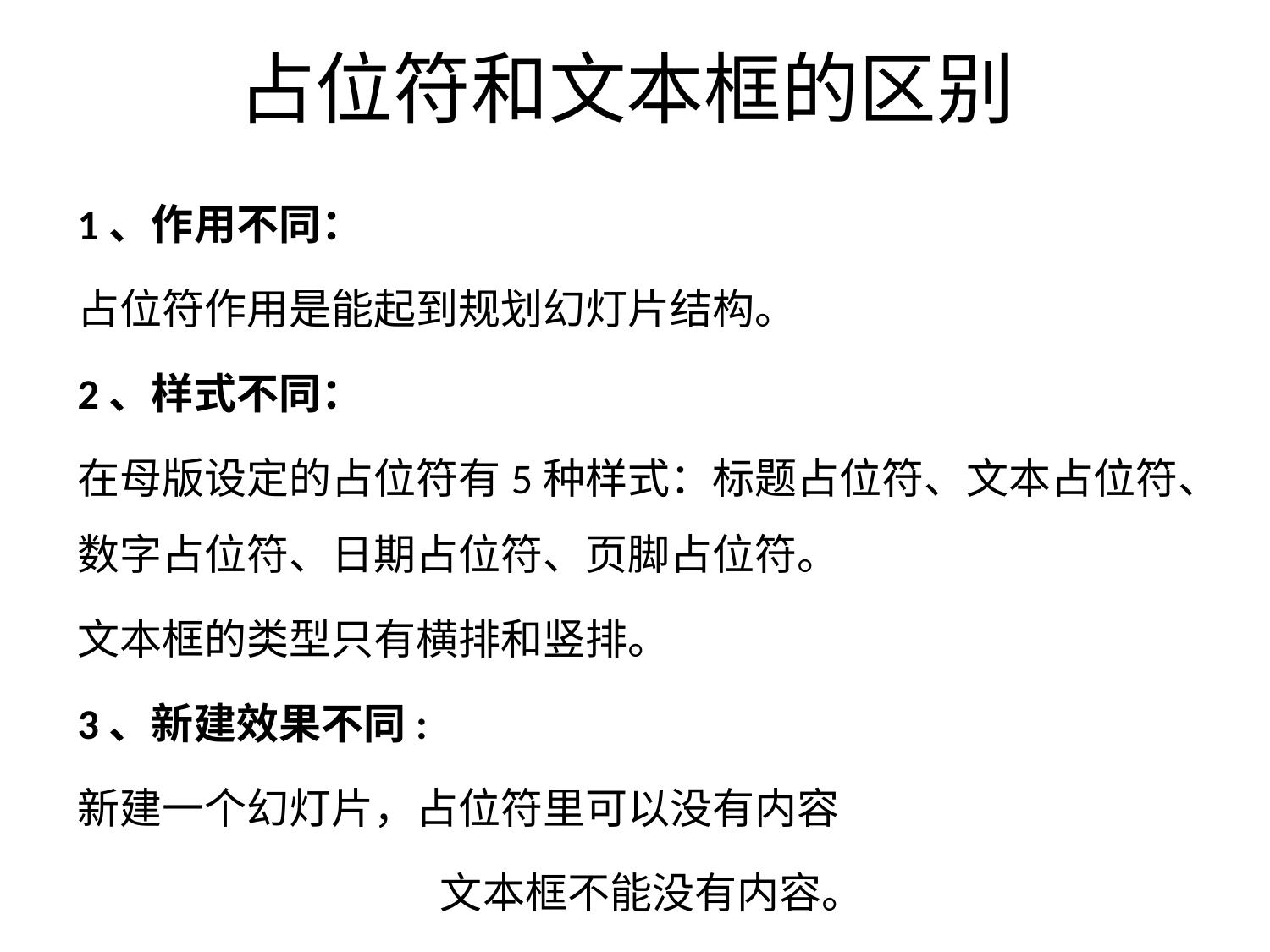

# 占位符和文本框的区别
1、作用不同：
占位符作用是能起到规划幻灯片结构。
2、样式不同：
在母版设定的占位符有5种样式：标题占位符、文本占位符、数字占位符、日期占位符、页脚占位符。
文本框的类型只有横排和竖排。
3、新建效果不同:
新建一个幻灯片，占位符里可以没有内容
                                     文本框不能没有内容。